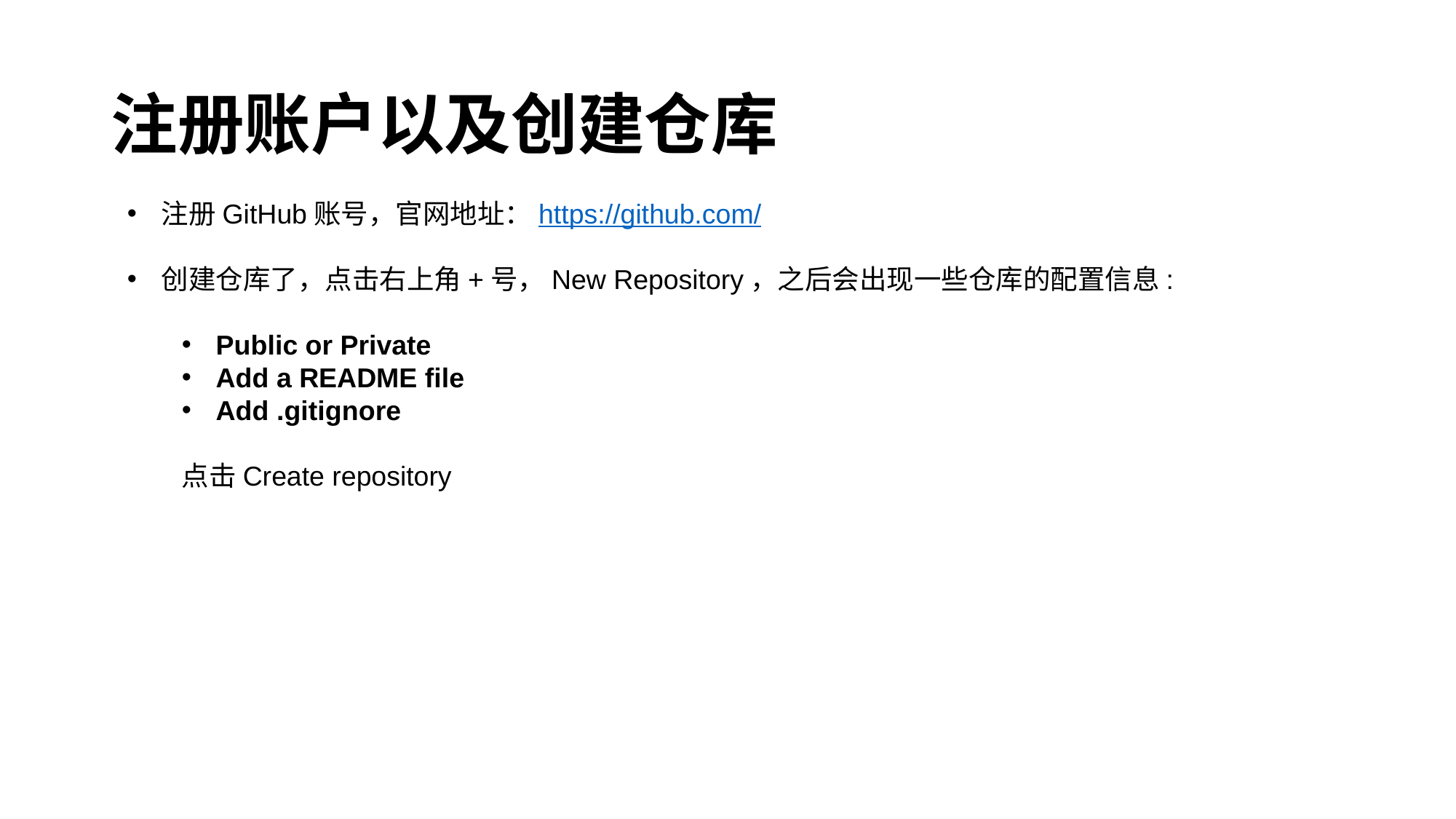

# 注册账户以及创建仓库
注册GitHub账号，官网地址：https://github.com/

创建仓库了，点击右上角+号，New Repository，之后会出现一些仓库的配置信息:

Public or Private
Add a README file
Add .gitignore

点击Create repository